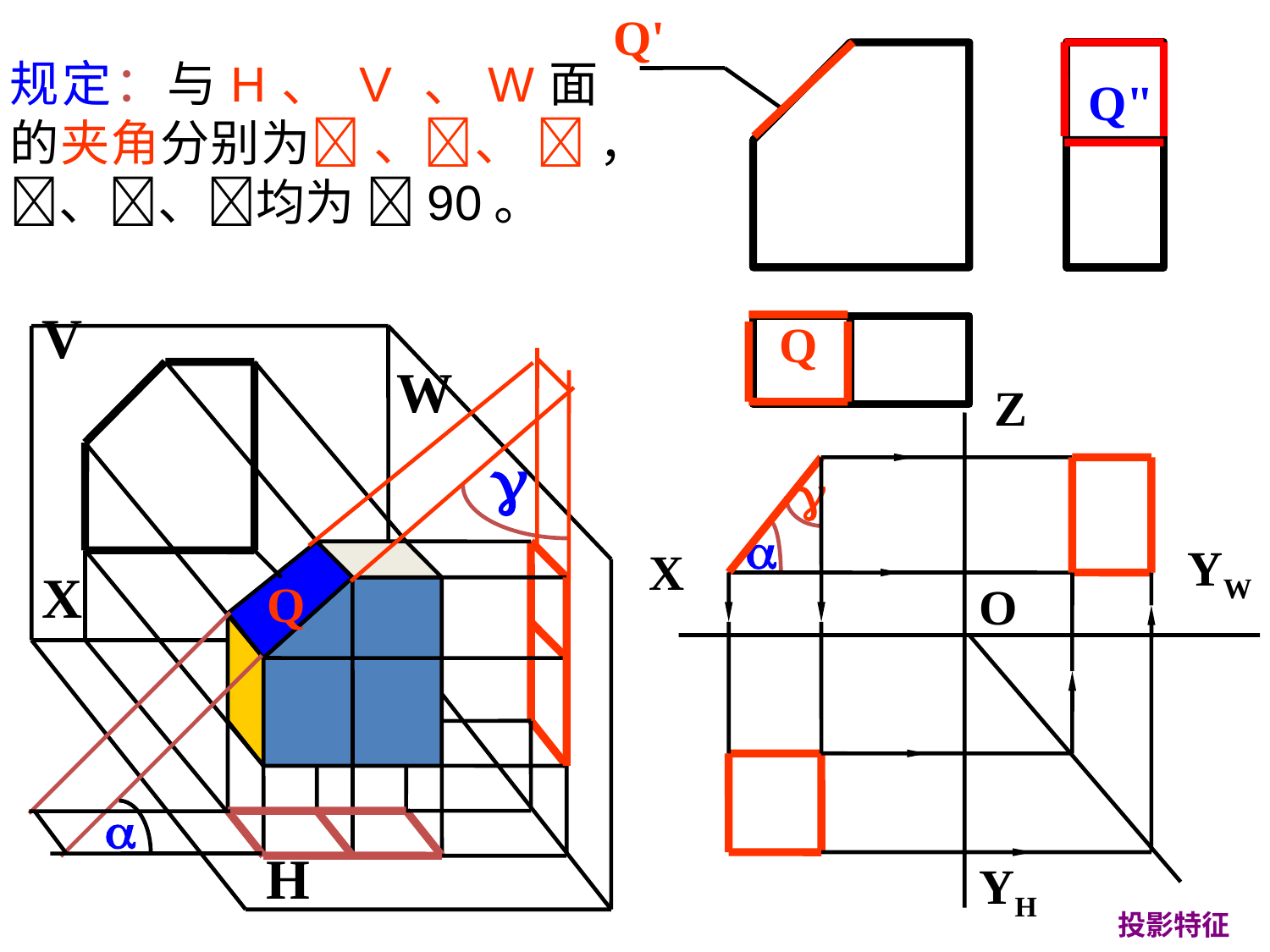

Q'

Q"
Q

V

W

X

H

规定：与H、 V 、W面的夹角分别为α 、β、 γ ，α、β、γ均为 ≤90。

γ

Z

YW
X
O

YH
γ

α

Q

α

投影特征